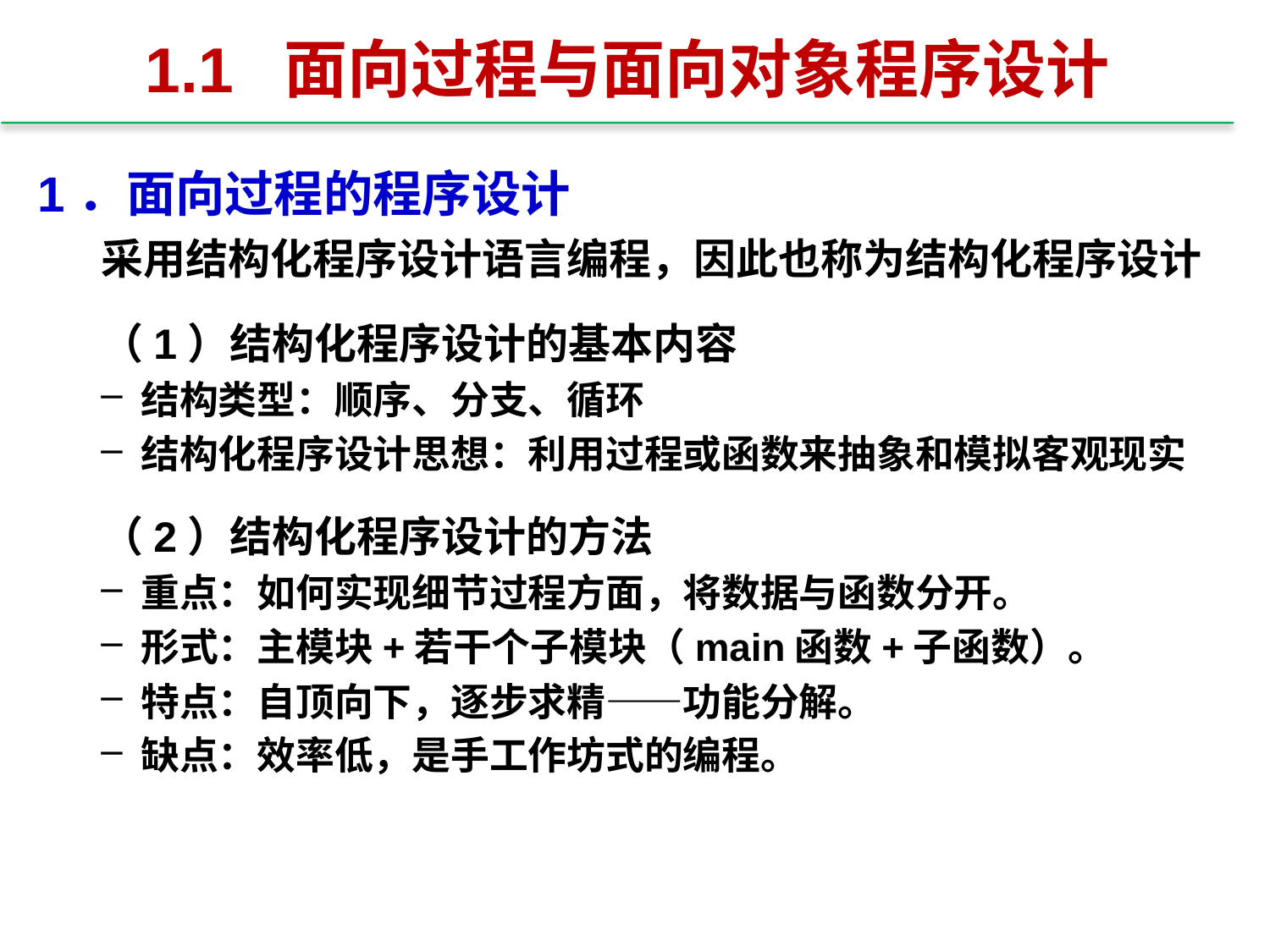

# 1.1  面向过程与面向对象程序设计
1．面向过程的程序设计
采用结构化程序设计语言编程，因此也称为结构化程序设计
（1）结构化程序设计的基本内容
结构类型：顺序、分支、循环
结构化程序设计思想：利用过程或函数来抽象和模拟客观现实
（2）结构化程序设计的方法
重点：如何实现细节过程方面，将数据与函数分开。
形式：主模块+若干个子模块（main函数+子函数）。
特点：自顶向下，逐步求精——功能分解。
缺点：效率低，是手工作坊式的编程。